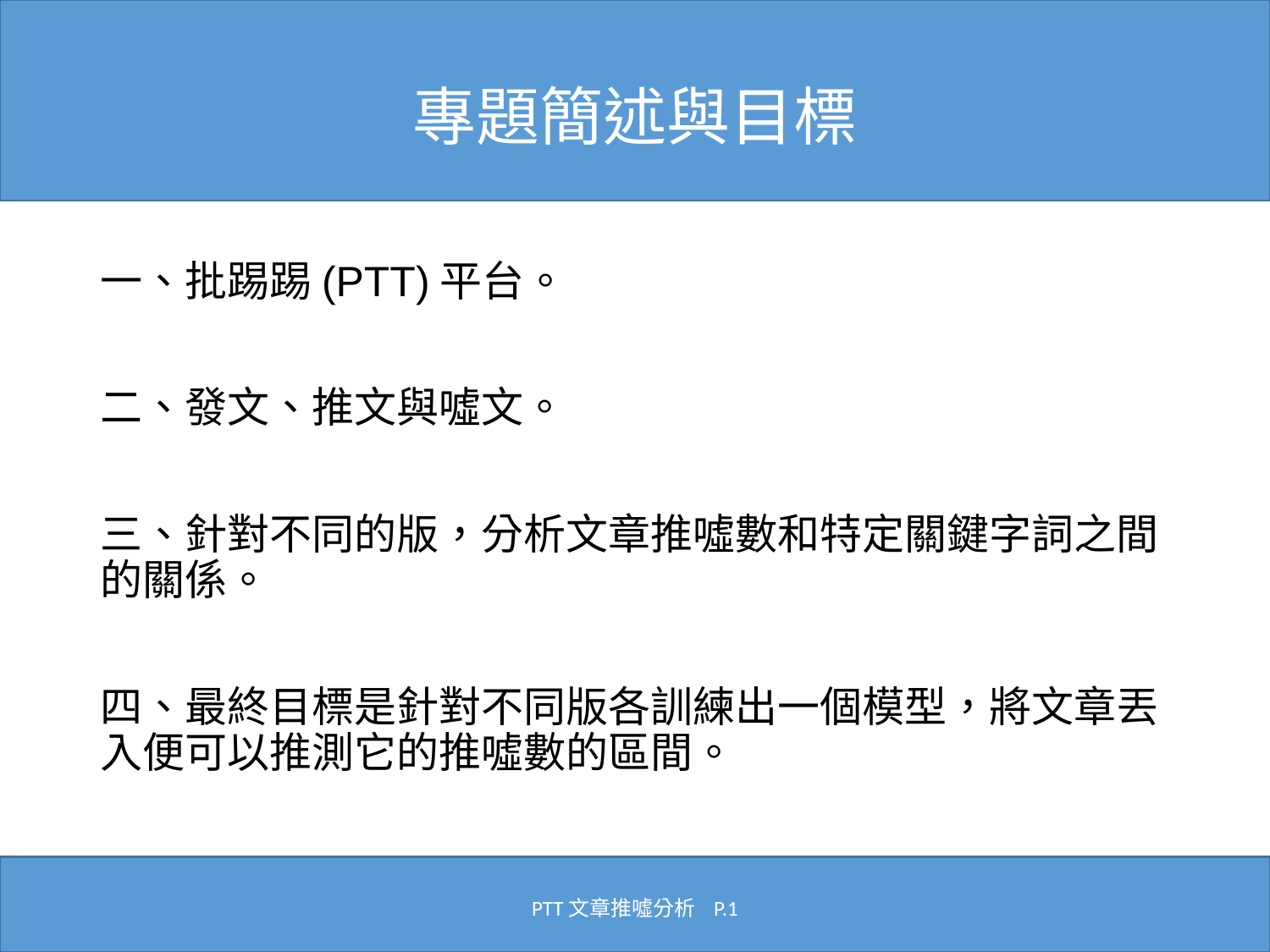

# 專題簡述與目標
一、批踢踢(PTT)平台。

二、發文、推文與噓文。

三、針對不同的版，分析文章推噓數和特定關鍵字詞之間的關係。

四、最終目標是針對不同版各訓練出一個模型，將文章丟入便可以推測它的推噓數的區間。

PTT文章推噓分析  P.1